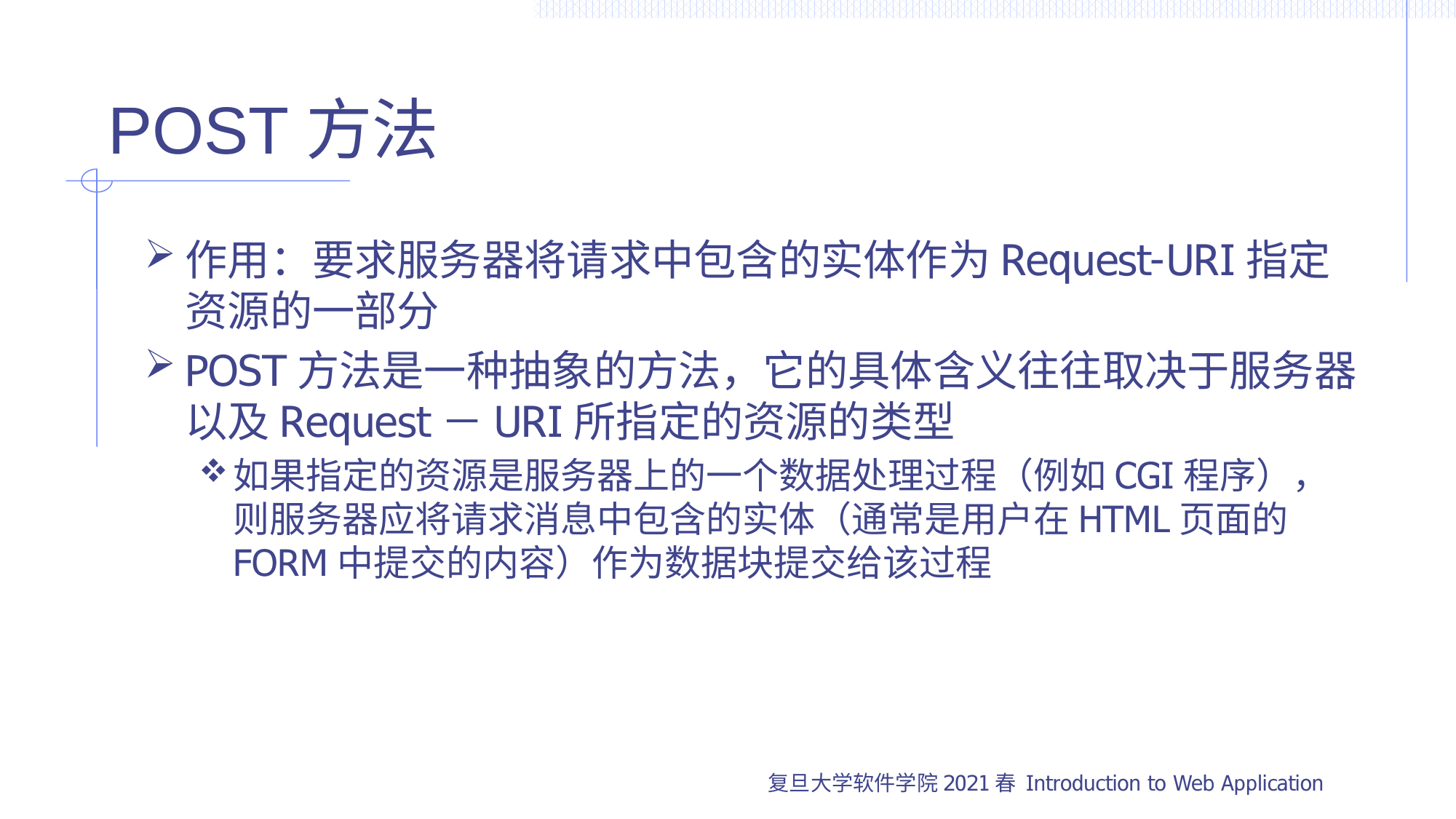

# POST方法
作用：要求服务器将请求中包含的实体作为Request-URI指定资源的一部分
POST方法是一种抽象的方法，它的具体含义往往取决于服务器以及Request－URI所指定的资源的类型
如果指定的资源是服务器上的一个数据处理过程（例如CGI程序），则服务器应将请求消息中包含的实体（通常是用户在HTML页面的FORM中提交的内容）作为数据块提交给该过程